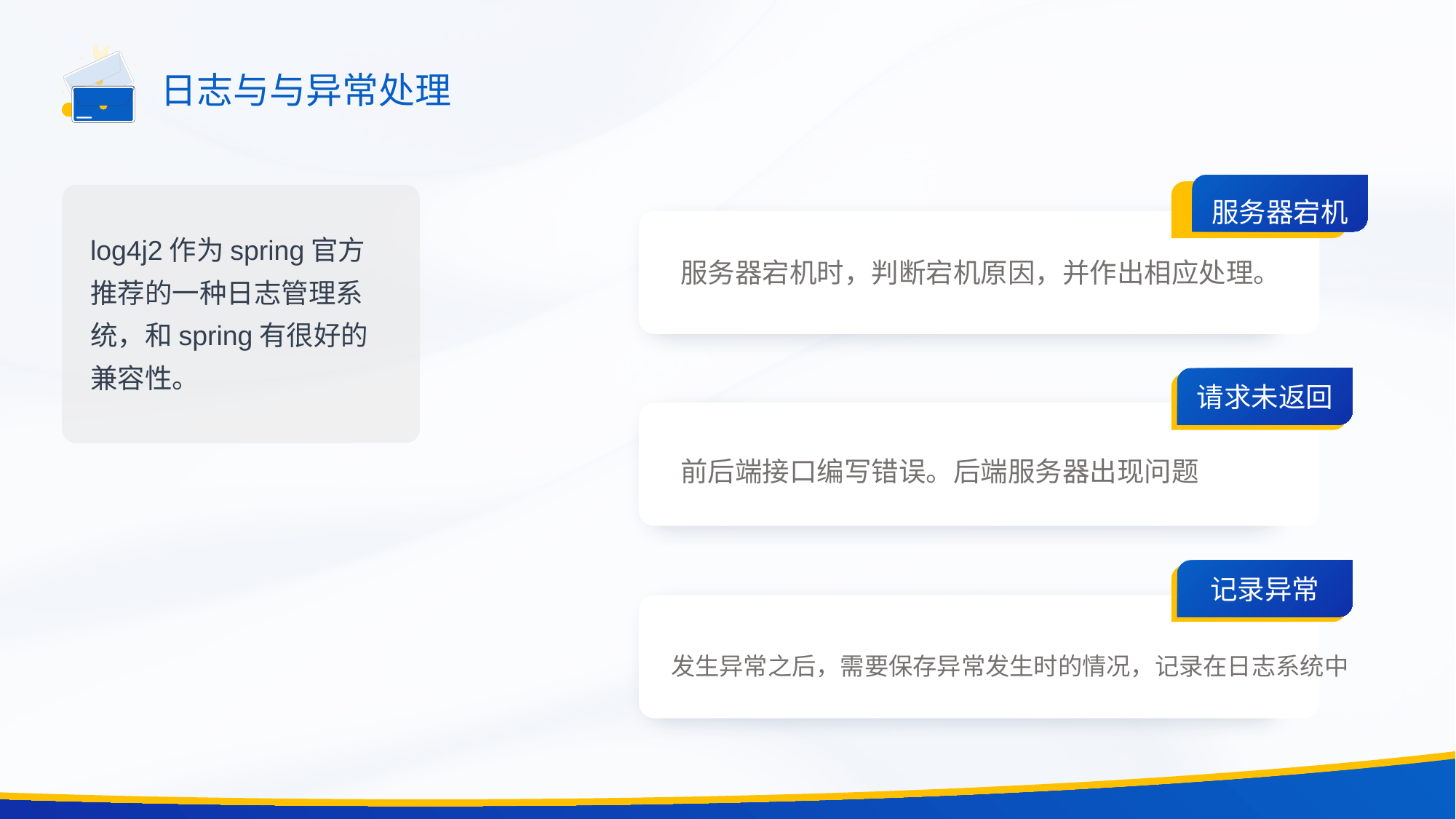

日志与与异常处理
服务器宕机

log4j2作为spring官方推荐的一种日志管理系统，和spring有很好的兼容性。
服务器宕机时，判断宕机原因，并作出相应处理。
请求未返回

前后端接口编写错误。后端服务器出现问题
记录异常

发生异常之后，需要保存异常发生时的情况，记录在日志系统中